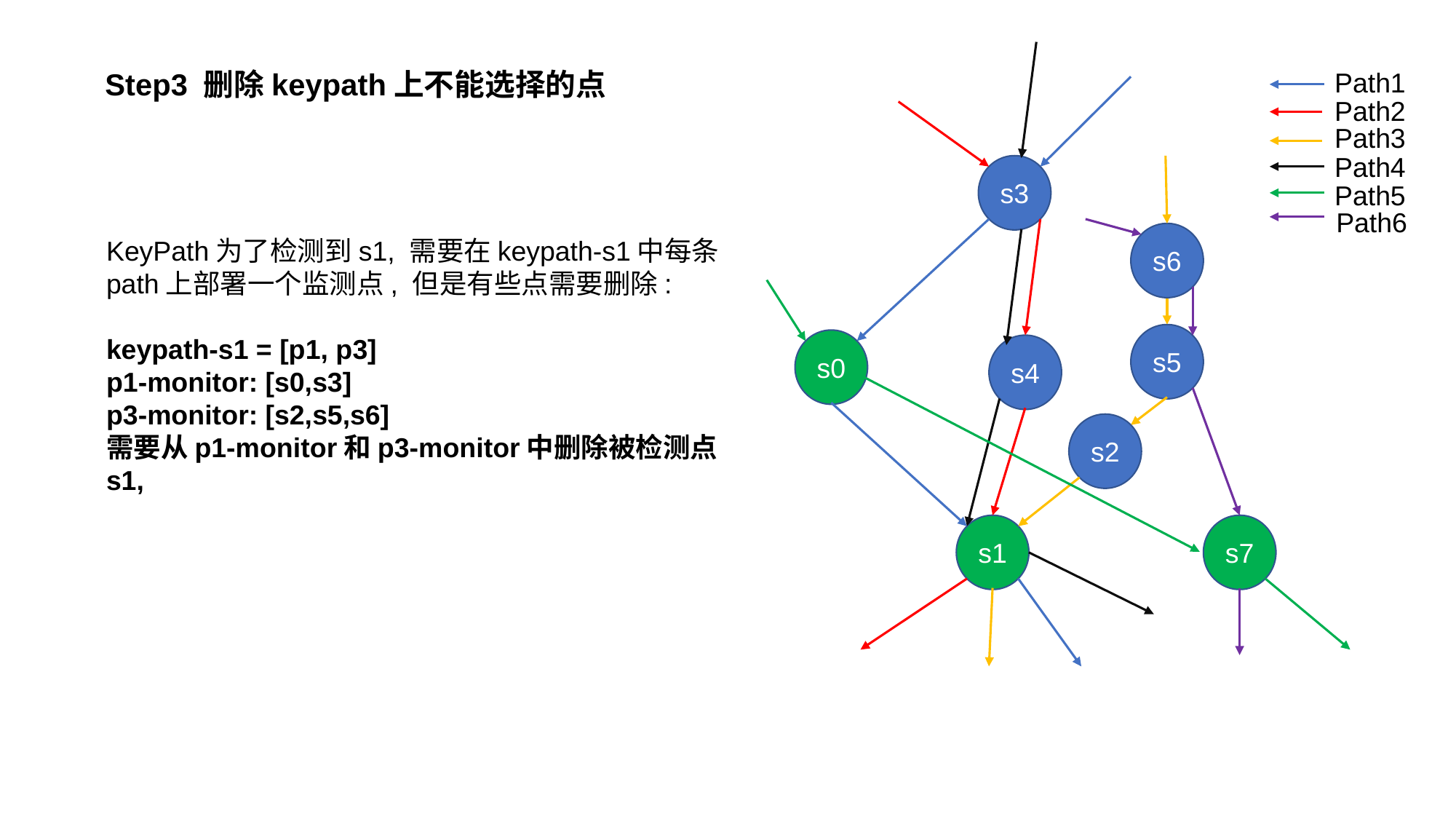

Step3 删除keypath上不能选择的点
Path1
Path2
Path3
Path4
s3
Path5
Path6
s6
KeyPath为了检测到s1, 需要在keypath-s1中每条path上部署一个监测点, 但是有些点需要删除:

keypath-s1 = [p1, p3]
p1-monitor: [s0,s3]
p3-monitor: [s2,s5,s6]
需要从p1-monitor和p3-monitor中删除被检测点s1,

s5
s0
s4
s2
s1
s7